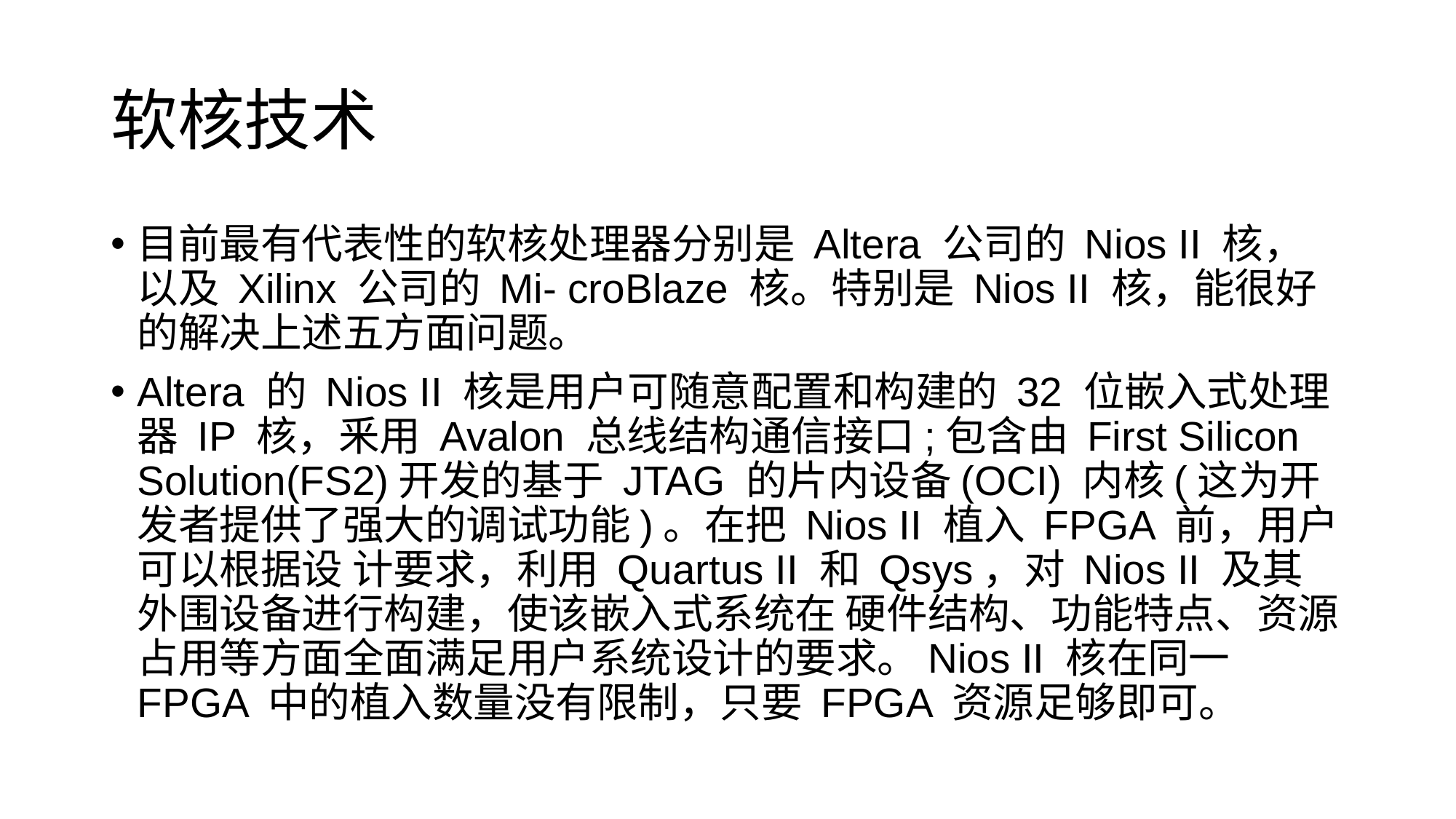

# 软核技术
目前最有代表性的软核处理器分别是 Altera 公司的 Nios II 核，以及 Xilinx 公司的 Mi- croBlaze 核。特别是 Nios II 核，能很好的解决上述五方面问题。
Altera 的 Nios II 核是用户可随意配置和构建的 32 位嵌入式处理器 IP 核，釆用 Avalon 总线结构通信接口;包含由 First Silicon Solution(FS2)开发的基于 JTAG 的片内设备(OCI) 内核(这为开发者提供了强大的调试功能)。在把 Nios II 植入 FPGA 前，用户可以根据设 计要求，利用 Quartus II 和 Qsys，对 Nios II 及其外围设备进行构建，使该嵌入式系统在 硬件结构、功能特点、资源占用等方面全面满足用户系统设计的要求。Nios II 核在同一 FPGA 中的植入数量没有限制，只要 FPGA 资源足够即可。